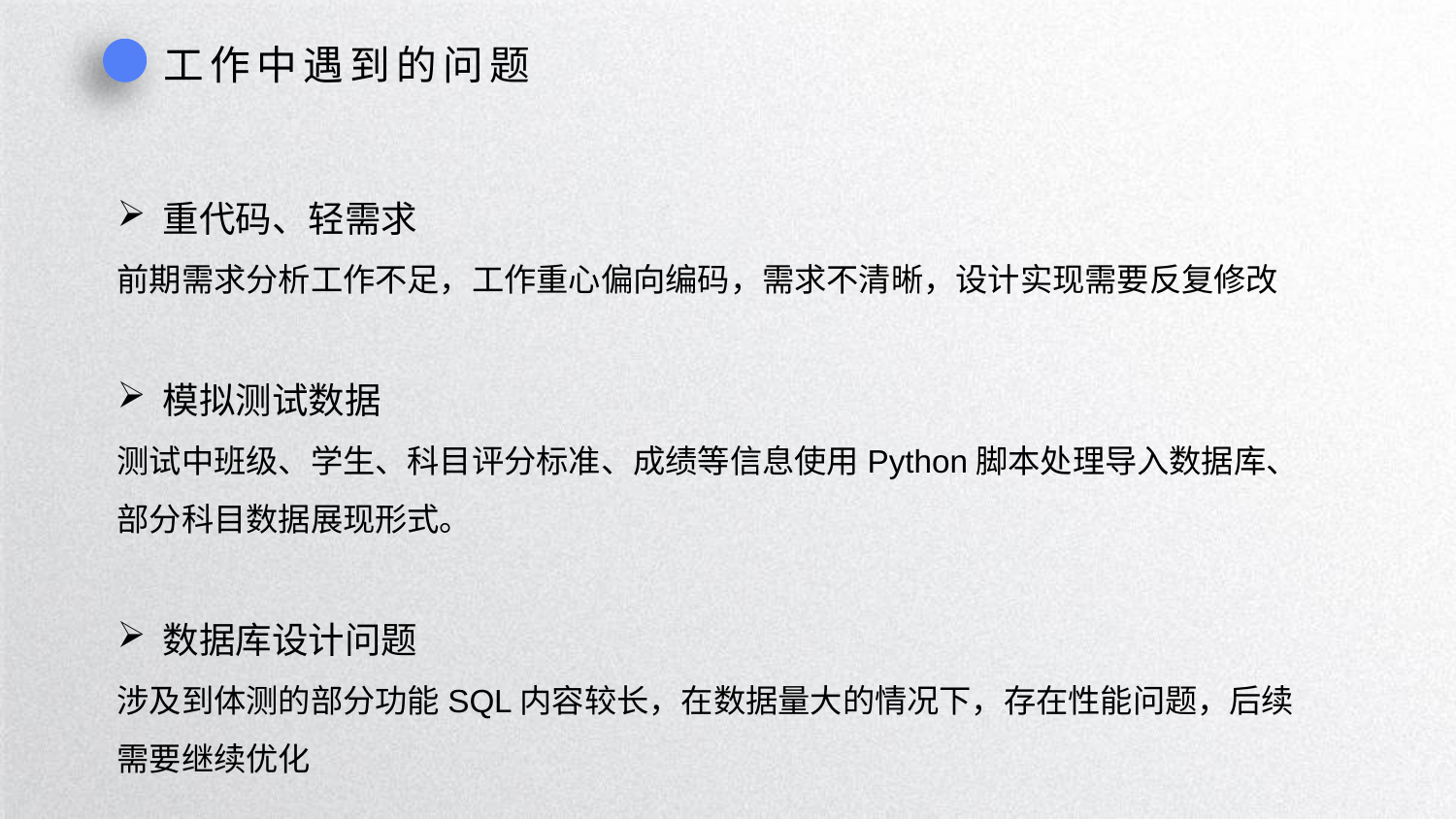

工作中遇到的问题

重代码、轻需求
前期需求分析工作不足，工作重心偏向编码，需求不清晰，设计实现需要反复修改

模拟测试数据
测试中班级、学生、科目评分标准、成绩等信息使用Python脚本处理导入数据库、部分科目数据展现形式。

数据库设计问题
涉及到体测的部分功能SQL内容较长，在数据量大的情况下，存在性能问题，后续需要继续优化